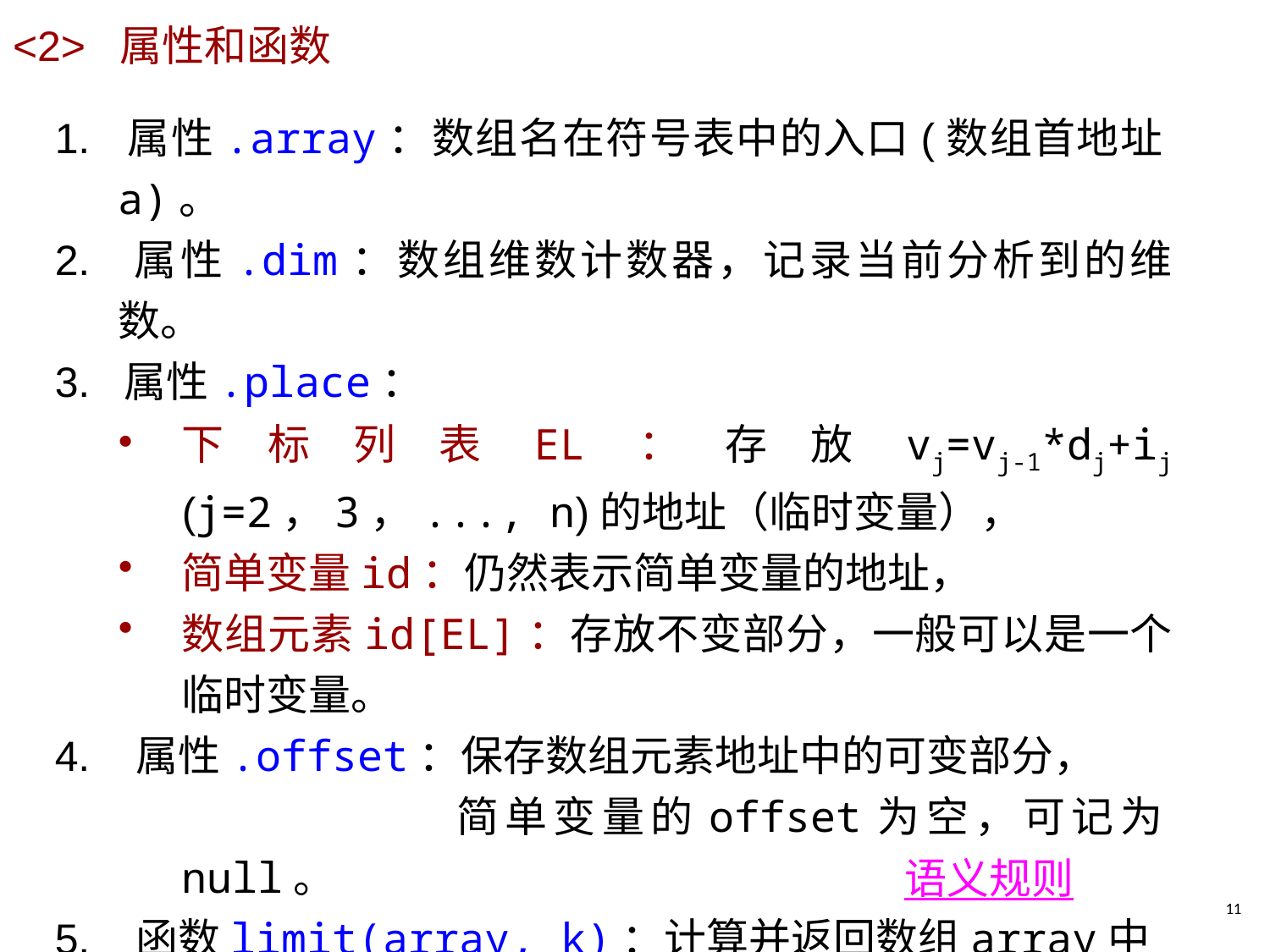

# <2>  属性和函数
1.  属性.array：数组名在符号表中的入口(数组首地址a)。
2.  属性.dim：数组维数计数器，记录当前分析到的维数。
3.  属性.place：
下标列表EL：存放vj=vj-1*dj+ij (j=2，3，..., n)的地址（临时变量），
简单变量id：仍然表示简单变量的地址，
数组元素id[EL]：存放不变部分，一般可以是一个临时变量。
4.   属性.offset：保存数组元素地址中的可变部分，
		        简单变量的offset为空，可记为null。
5.   函数limit(array, k)：计算并返回数组array中第k维成员个数dk。
语义规则
11